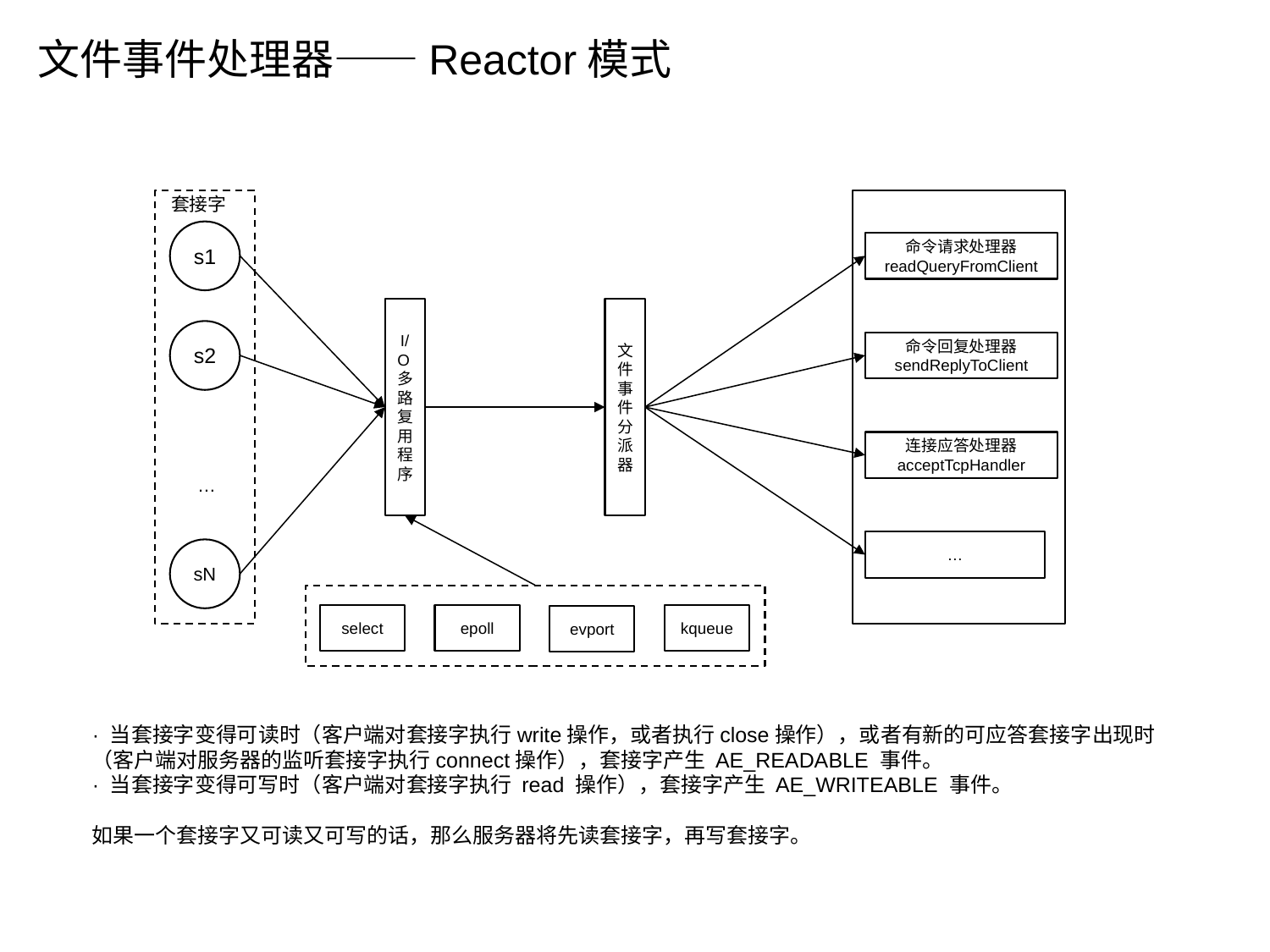

文件事件处理器——Reactor模式
套接字

s1
s2
…
sN

命令请求处理器
readQueryFromClient
I/O多路复用程序
文件事件分派器
命令回复处理器
sendReplyToClient
连接应答处理器
acceptTcpHandler
…

kqueue
select
epoll
evport
· 当套接字变得可读时（客户端对套接字执行write操作，或者执行close操作），或者有新的可应答套接字出现时（客户端对服务器的监听套接字执行connect操作），套接字产生 AE_READABLE 事件。
· 当套接字变得可写时（客户端对套接字执行 read 操作），套接字产生 AE_WRITEABLE 事件。

如果一个套接字又可读又可写的话，那么服务器将先读套接字，再写套接字。